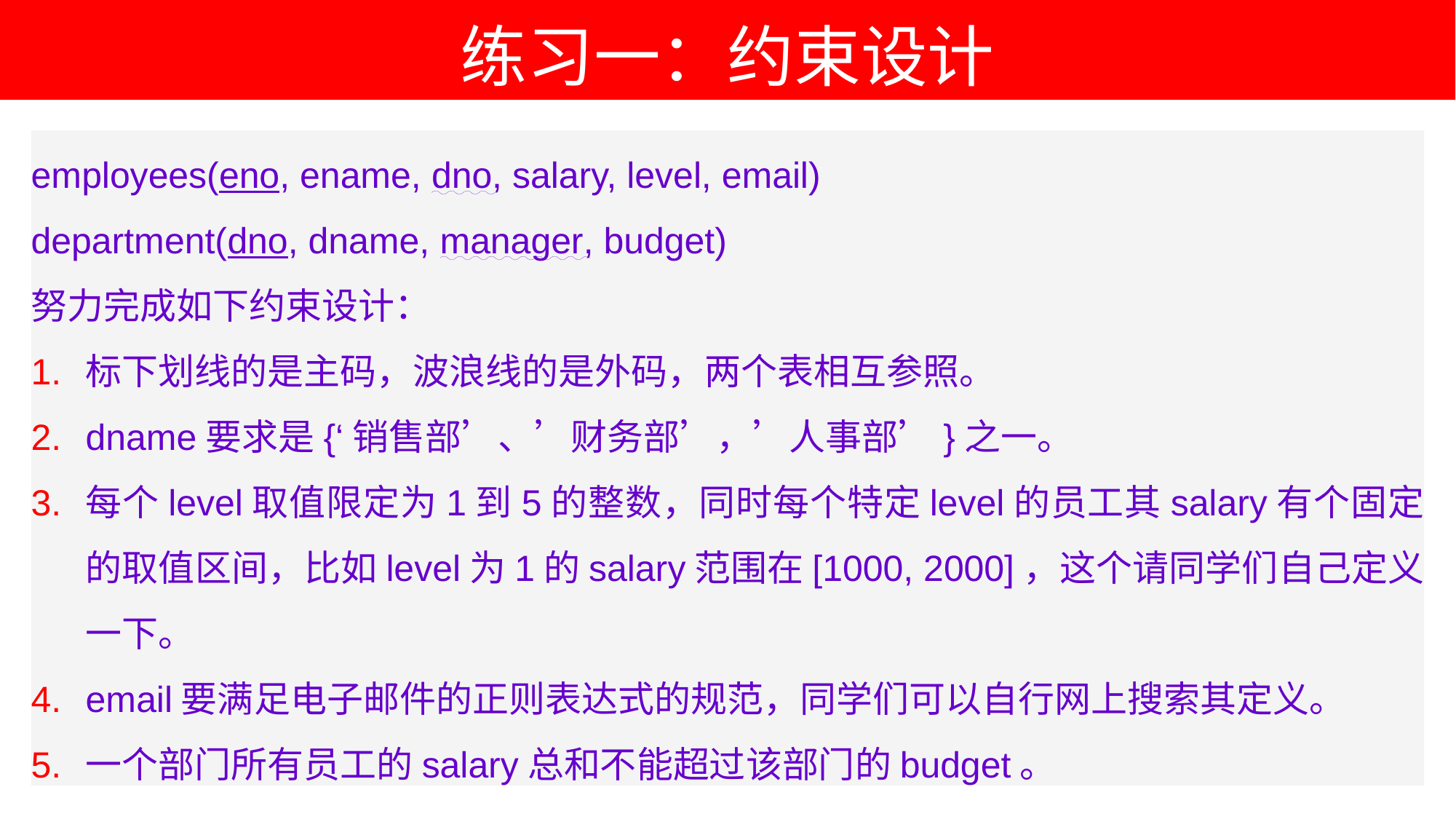

# 练习一：约束设计
employees(eno, ename, dno, salary, level, email)
department(dno, dname, manager, budget)
努力完成如下约束设计：
标下划线的是主码，波浪线的是外码，两个表相互参照。
dname要求是{‘销售部’、’财务部’，’人事部’}之一。
每个level取值限定为1到5的整数，同时每个特定level的员工其salary有个固定的取值区间，比如level为1的salary范围在[1000, 2000]，这个请同学们自己定义一下。
email要满足电子邮件的正则表达式的规范，同学们可以自行网上搜索其定义。
一个部门所有员工的salary总和不能超过该部门的budget。